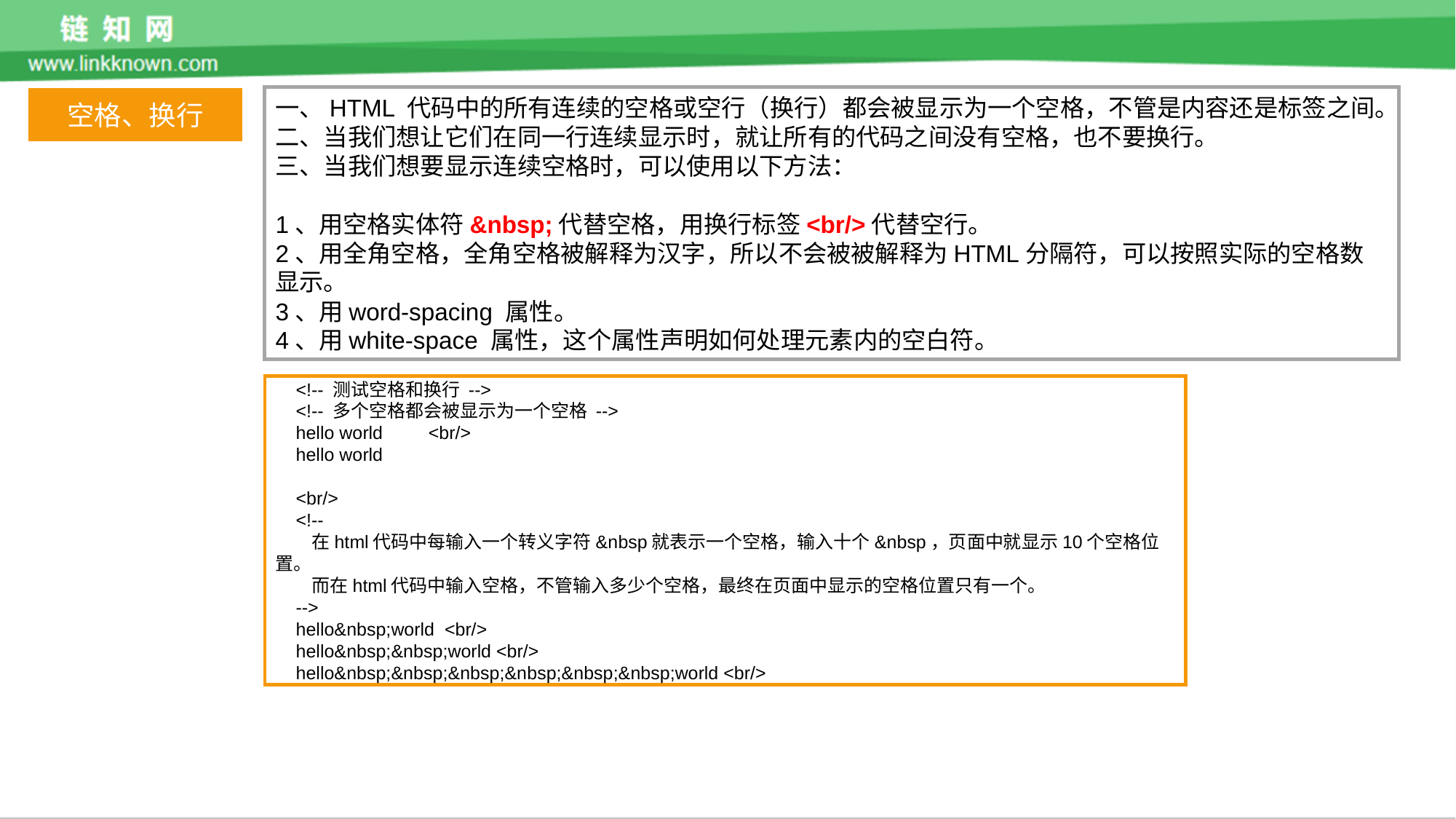

空格、换行
一、HTML 代码中的所有连续的空格或空行（换行）都会被显示为一个空格，不管是内容还是标签之间。
二、当我们想让它们在同一行连续显示时，就让所有的代码之间没有空格，也不要换行。
三、当我们想要显示连续空格时，可以使用以下方法：

1、用空格实体符&nbsp;代替空格，用换行标签<br/>代替空行。
2、用全角空格，全角空格被解释为汉字，所以不会被被解释为HTML分隔符，可以按照实际的空格数显示。
3、用word-spacing 属性。
4、用white-space 属性，这个属性声明如何处理元素内的空白符。
    <!-- 测试空格和换行 -->
    <!-- 多个空格都会被显示为一个空格 -->
    hello world         <br/>
    hello world

    <br/>
    <!--
        在html代码中每输入一个转义字符&nbsp就表示一个空格，输入十个&nbsp，页面中就显示10个空格位置。
        而在html代码中输入空格，不管输入多少个空格，最终在页面中显示的空格位置只有一个。
    -->
    hello&nbsp;world  <br/>
    hello&nbsp;&nbsp;world <br/>
    hello&nbsp;&nbsp;&nbsp;&nbsp;&nbsp;&nbsp;world <br/>